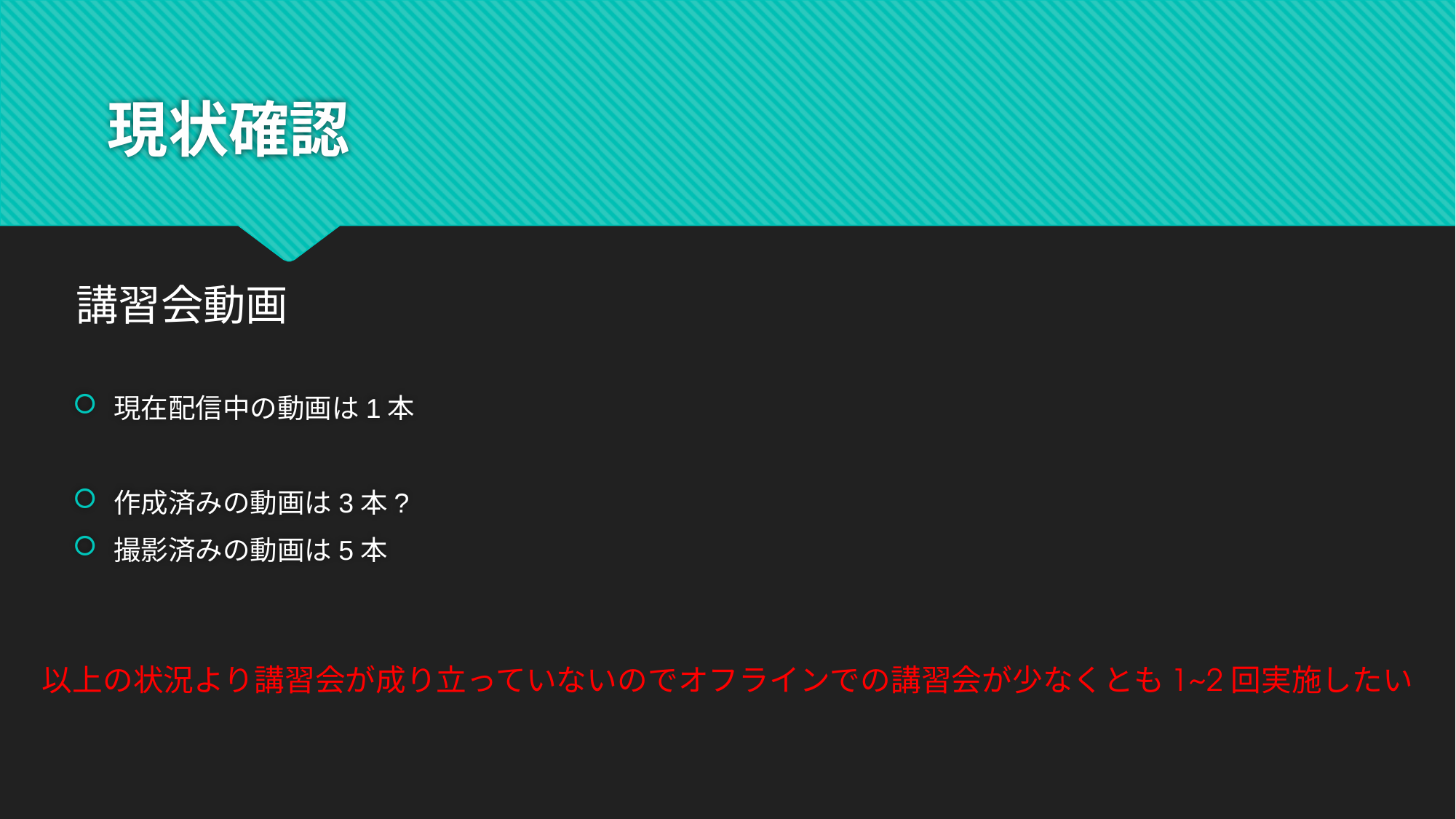

# 現状確認
講習会動画
現在配信中の動画は1本

作成済みの動画は3本?
撮影済みの動画は5本
以上の状況より講習会が成り立っていないのでオフラインでの講習会が少なくとも1~2回実施したい